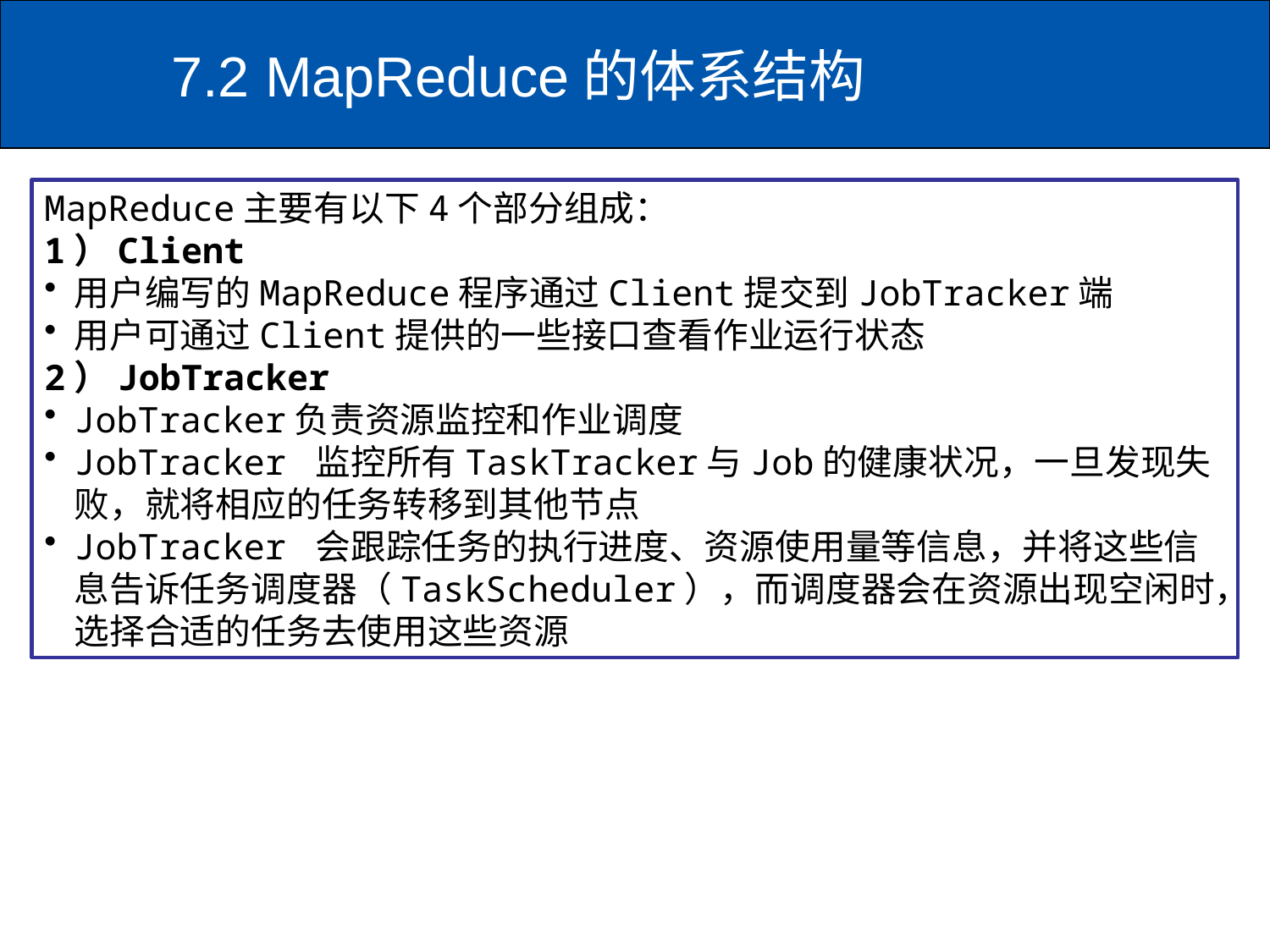

7.2 MapReduce的体系结构
MapReduce主要有以下4个部分组成：
1）Client
用户编写的MapReduce程序通过Client提交到JobTracker端
用户可通过Client提供的一些接口查看作业运行状态
2）JobTracker
JobTracker负责资源监控和作业调度
JobTracker 监控所有TaskTracker与Job的健康状况，一旦发现失败，就将相应的任务转移到其他节点
JobTracker 会跟踪任务的执行进度、资源使用量等信息，并将这些信息告诉任务调度器（TaskScheduler），而调度器会在资源出现空闲时，选择合适的任务去使用这些资源